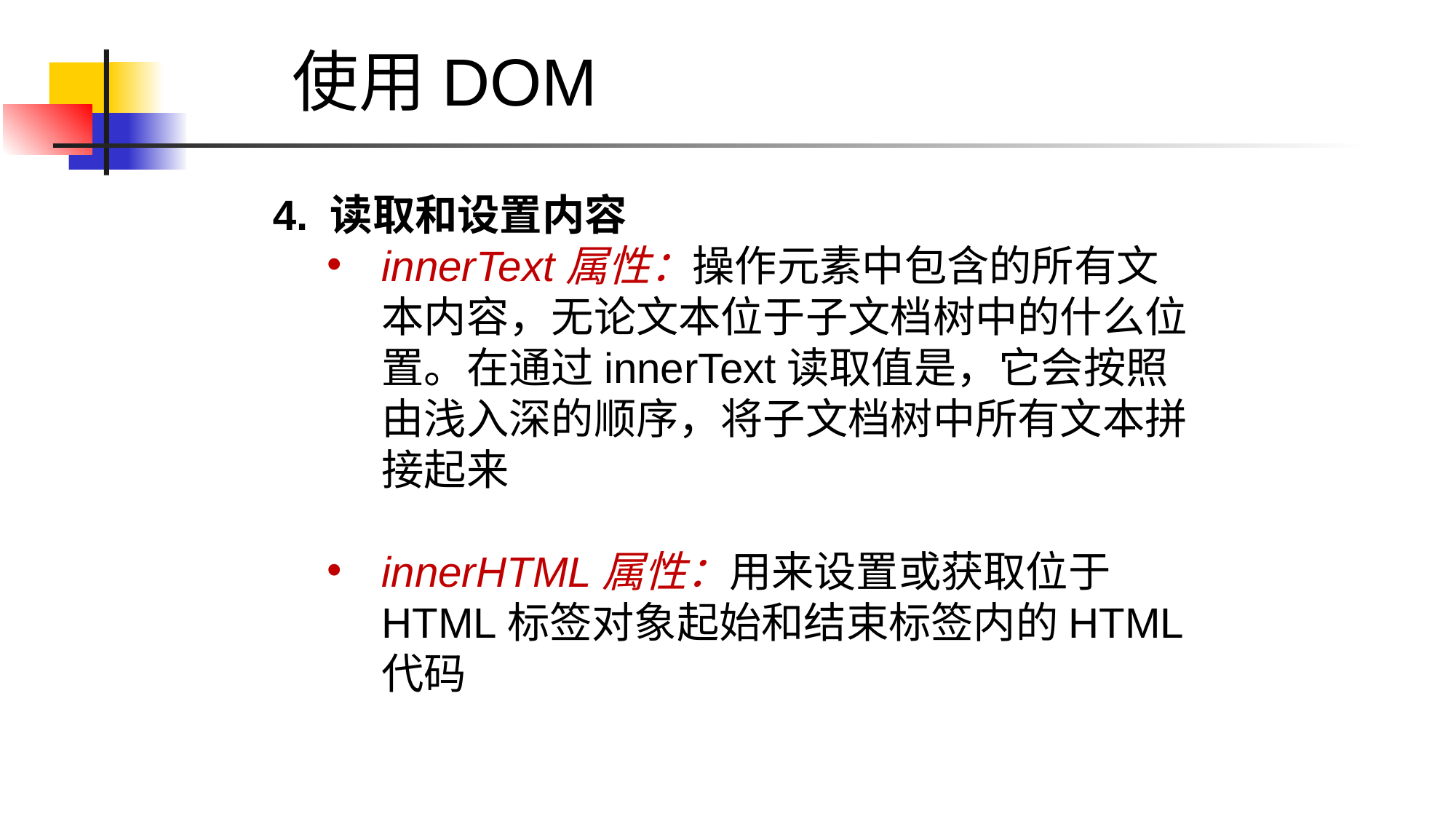

使用DOM
4. 读取和设置内容
innerText属性：操作元素中包含的所有文本内容，无论文本位于子文档树中的什么位置。在通过innerText读取值是，它会按照由浅入深的顺序，将子文档树中所有文本拼接起来

innerHTML属性：用来设置或获取位于HTML标签对象起始和结束标签内的HTML代码